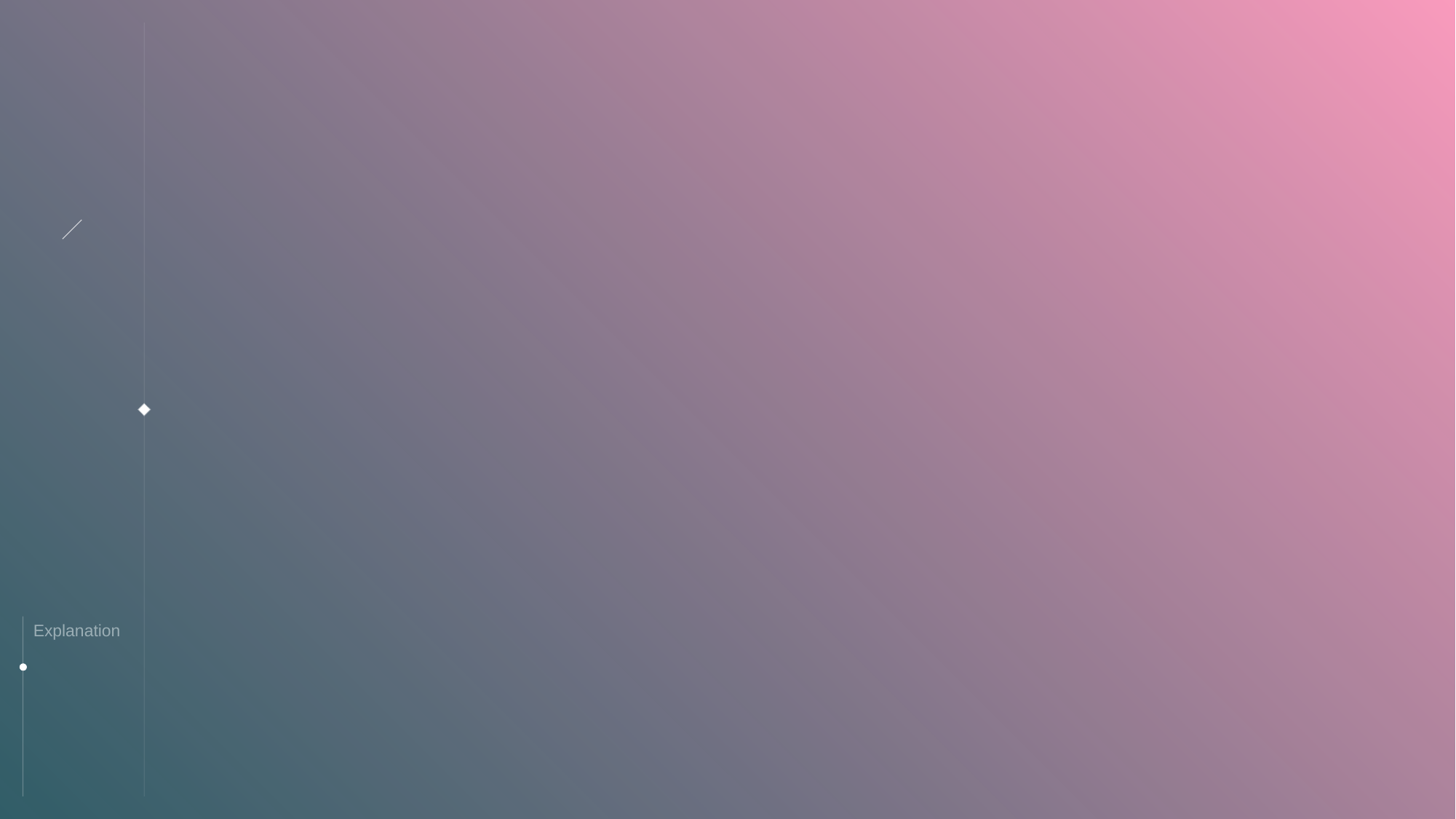

# 1. 개요
 - 영유아를 키우는 어머니들을 위해, 맞벌이를 하는 경우는 아기를 어린이집이나 부모님댁에 맡기지만, 요리를 할 때, 낮잠을 잘 때 등 잠시 한 눈을 판 사이에 아기는 위험해 질 수 있다.

 - 따라서 잠시 동안 아기를 돌보고, 수시로 지켜볼 수 있는 아기 모니터링 드론을 생각했다.
Explanation
Concept
Function
Practicality
Problem

3